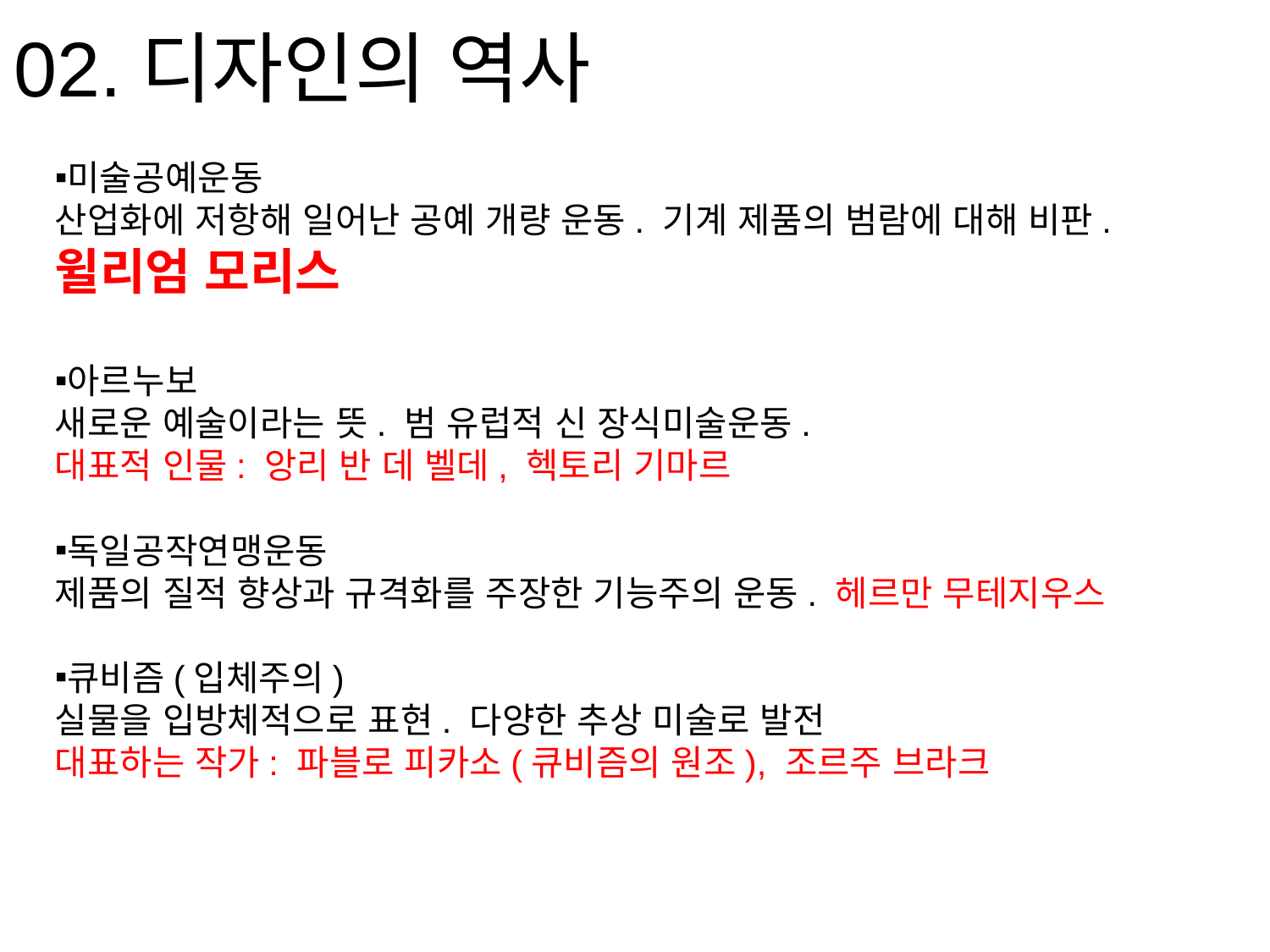

# 02.디자인의 역사
미술공예운동
산업화에 저항해 일어난 공예 개량 운동. 기계 제품의 범람에 대해 비판. 윌리엄 모리스

아르누보
새로운 예술이라는 뜻. 범 유럽적 신 장식미술운동.
대표적 인물: 앙리 반 데 벨데, 헥토리 기마르

독일공작연맹운동
제품의 질적 향상과 규격화를 주장한 기능주의 운동. 헤르만 무테지우스

큐비즘(입체주의)
실물을 입방체적으로 표현. 다양한 추상 미술로 발전
대표하는 작가: 파블로 피카소(큐비즘의 원조), 조르주 브라크